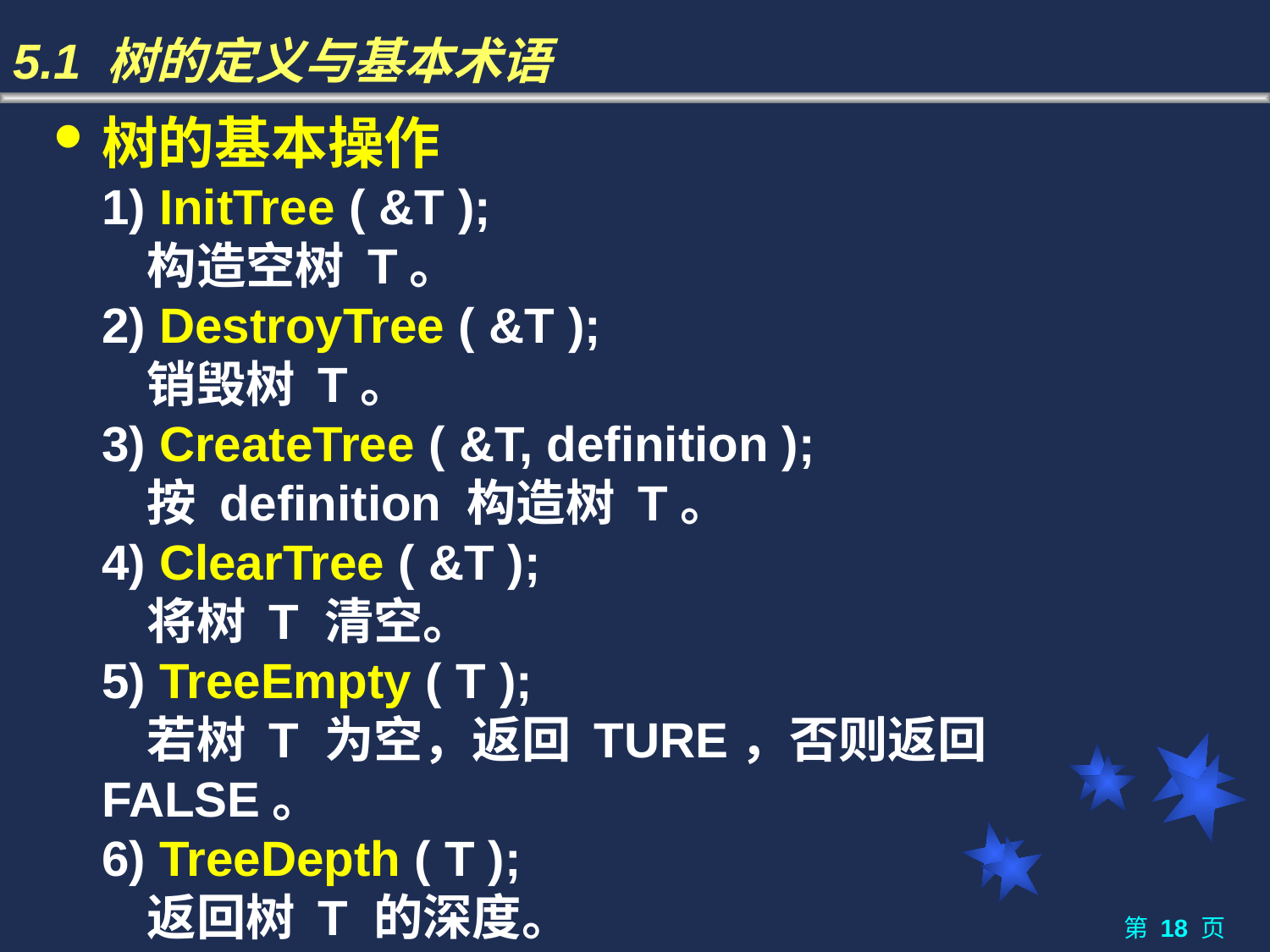

# 5.1 树的定义与基本术语
树的基本操作
	1) InitTree ( &T );
	   构造空树 T。
	2) DestroyTree ( &T );
	   销毁树 T。
	3) CreateTree ( &T, definition );
	   按 definition 构造树 T。
	4) ClearTree ( &T );
	   将树 T 清空。
	5) TreeEmpty ( T );
	   若树 T 为空，返回 TURE，否则返回 FALSE。
	6) TreeDepth ( T );
	   返回树 T 的深度。
第 18 页